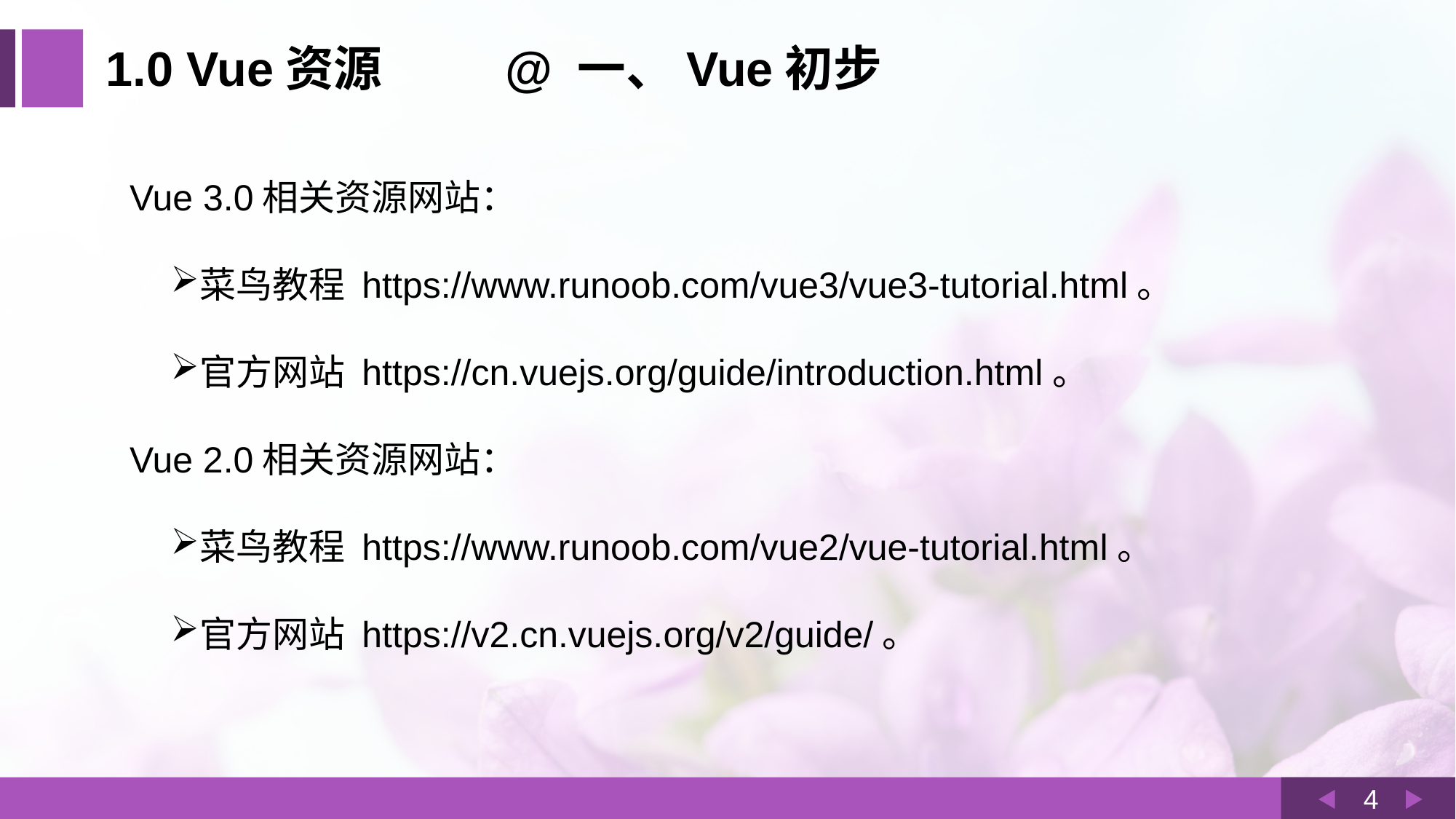

1.0 Vue资源          @ 一、Vue初步
Vue 3.0相关资源网站：
菜鸟教程 https://www.runoob.com/vue3/vue3-tutorial.html。
官方网站 https://cn.vuejs.org/guide/introduction.html。
Vue 2.0相关资源网站：
菜鸟教程 https://www.runoob.com/vue2/vue-tutorial.html。
官方网站 https://v2.cn.vuejs.org/v2/guide/。